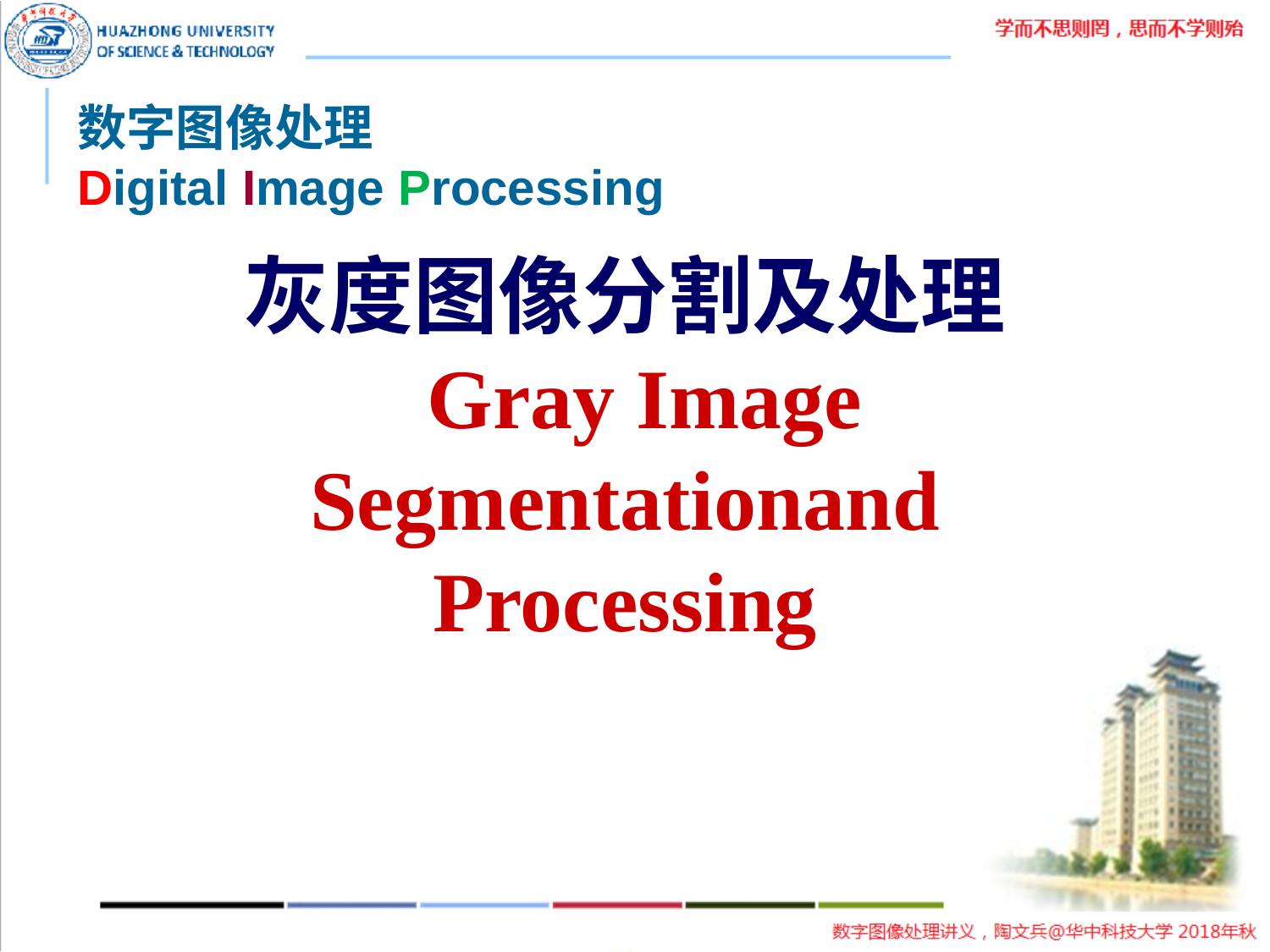

数字图像处理
Digital Image Processing
灰度图像分割及处理
 Gray Image Segmentationand Processing